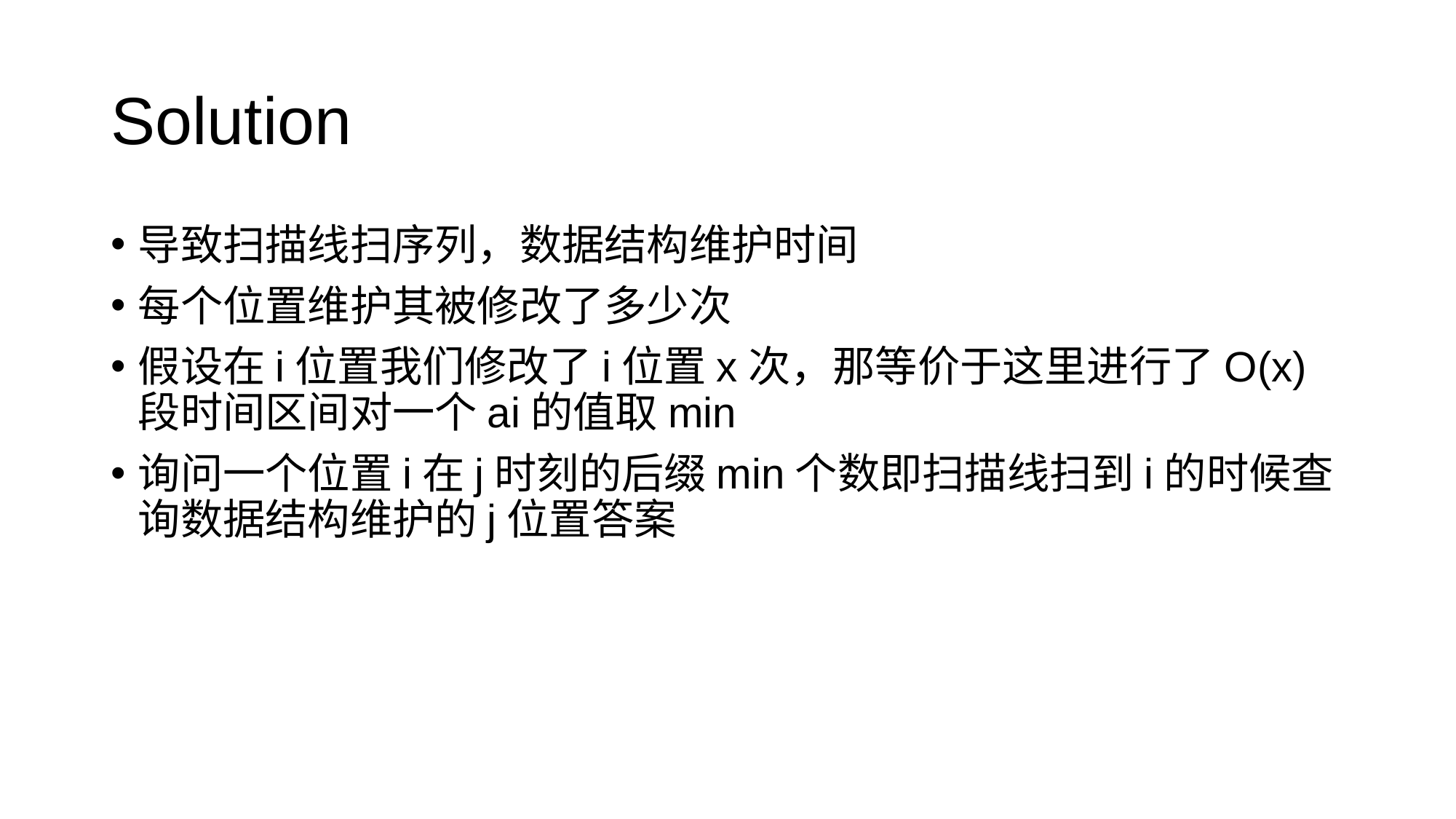

# Solution
导致扫描线扫序列，数据结构维护时间
每个位置维护其被修改了多少次
假设在i位置我们修改了i位置x次，那等价于这里进行了O(x)段时间区间对一个ai的值取min
询问一个位置i在j时刻的后缀min个数即扫描线扫到i的时候查询数据结构维护的j位置答案